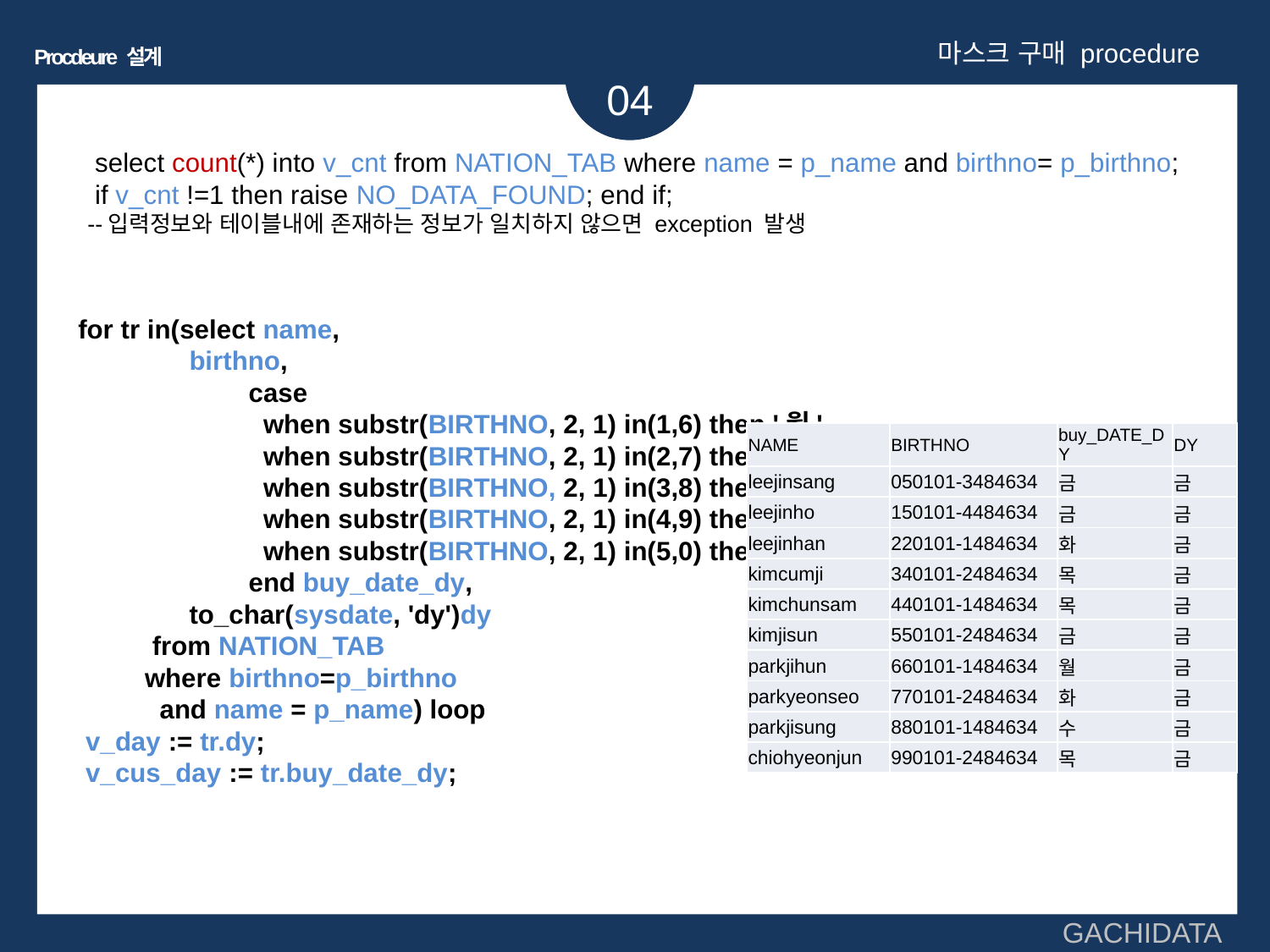

마스크 구매 procedure
Procdeure 설계
04

 select count(*) into v_cnt from NATION_TAB where name = p_name and birthno= p_birthno;
 if v_cnt !=1 then raise NO_DATA_FOUND; end if;
--입력정보와 테이블내에 존재하는 정보가 일치하지 않으면 exception 발생
for tr in(select name,
               birthno,
                       case
                         when substr(BIRTHNO, 2, 1) in(1,6) then '월'
                         when substr(BIRTHNO, 2, 1) in(2,7) then '화'
                         when substr(BIRTHNO, 2, 1) in(3,8) then '수'
                         when substr(BIRTHNO, 2, 1) in(4,9) then '목'
                         when substr(BIRTHNO, 2, 1) in(5,0) then '금'
                       end buy_date_dy,
               to_char(sysdate, 'dy')dy
          from NATION_TAB
         where birthno=p_birthno
           and name = p_name) loop
 v_day := tr.dy;
 v_cus_day := tr.buy_date_dy;
| NAME | BIRTHNO | buy\_DATE\_DY | DY |
| --- | --- | --- | --- |
| leejinsang | 050101-3484634 | 금 | 금 |
| leejinho | 150101-4484634 | 금 | 금 |
| leejinhan | 220101-1484634 | 화 | 금 |
| kimcumji | 340101-2484634 | 목 | 금 |
| kimchunsam | 440101-1484634 | 목 | 금 |
| kimjisun | 550101-2484634 | 금 | 금 |
| parkjihun | 660101-1484634 | 월 | 금 |
| parkyeonseo | 770101-2484634 | 화 | 금 |
| parkjisung | 880101-1484634 | 수 | 금 |
| chiohyeonjun | 990101-2484634 | 목 | 금 |
GACHIDATA